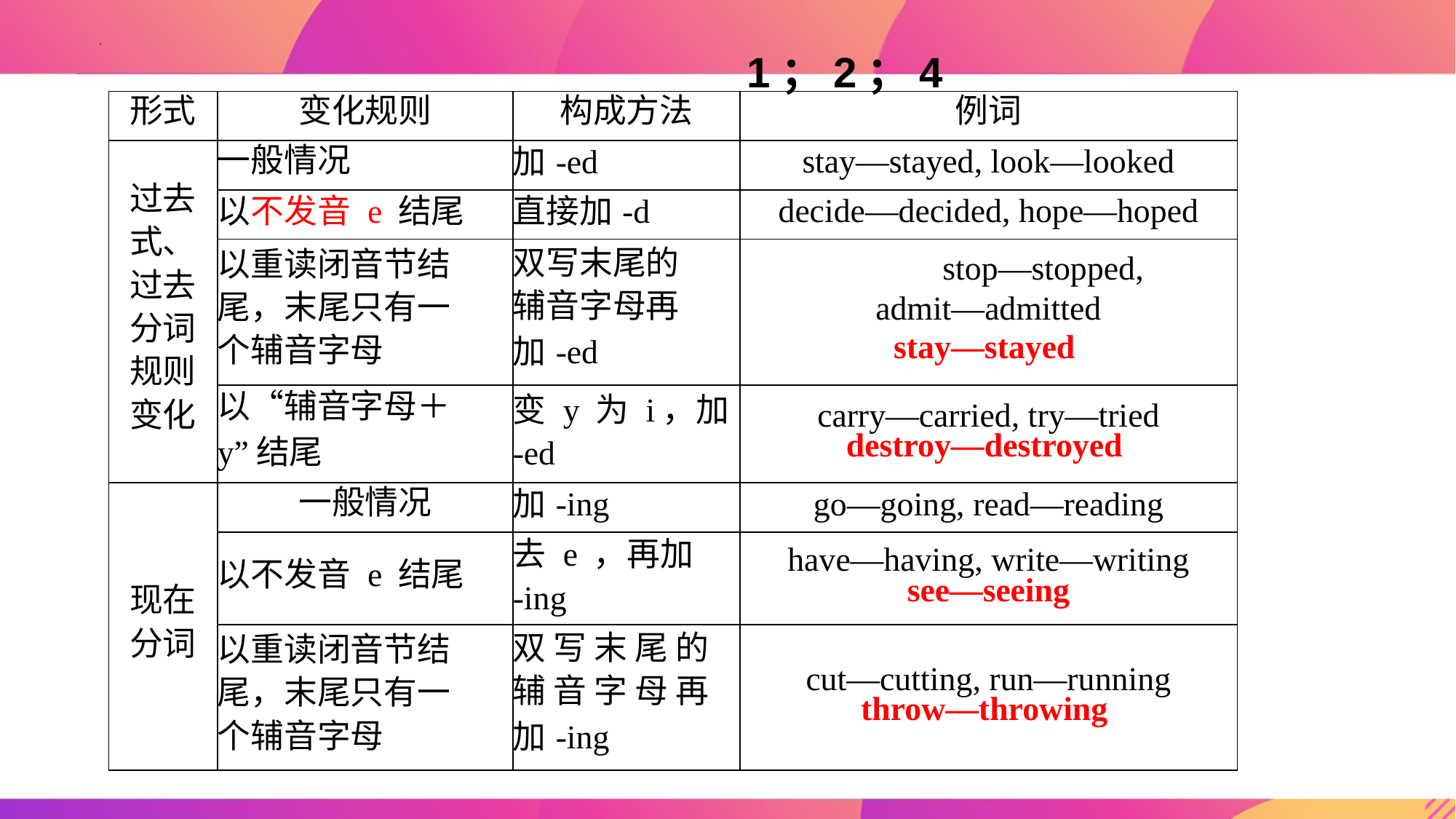

1；2；4
| 形式 | 变化规则 | 构成方法 | 例词 |
| --- | --- | --- | --- |
| 过去 式、 过去 分词 规则 变化 | 一般情况 | 加-ed | stay—stayed, look—looked |
|  | 以不发音 e 结尾 | 直接加-d | decide—decided, hope—hoped |
|  | 以重读闭音节结 尾，末尾只有一 个辅音字母 | 双写末尾的 辅音字母再 加-ed | stop—stopped, admit—admitted stay—stayed |
|  | 以“辅音字母＋ y”结尾 | 变 y 为 i，加 -ed | carry—carried, try—tried destroy—destroyed |
| 现在 分词 | 一般情况 | 加-ing | go—going, read—reading |
|  | 以不发音 e 结尾 | 去 e ，再加 -ing | have—having, write—writing see—seeing |
|  | 以重读闭音节结 尾，末尾只有一 个辅音字母 | 双 写 末 尾 的 辅 音 字 母 再 加-ing | cut—cutting, run—running throw—throwing |